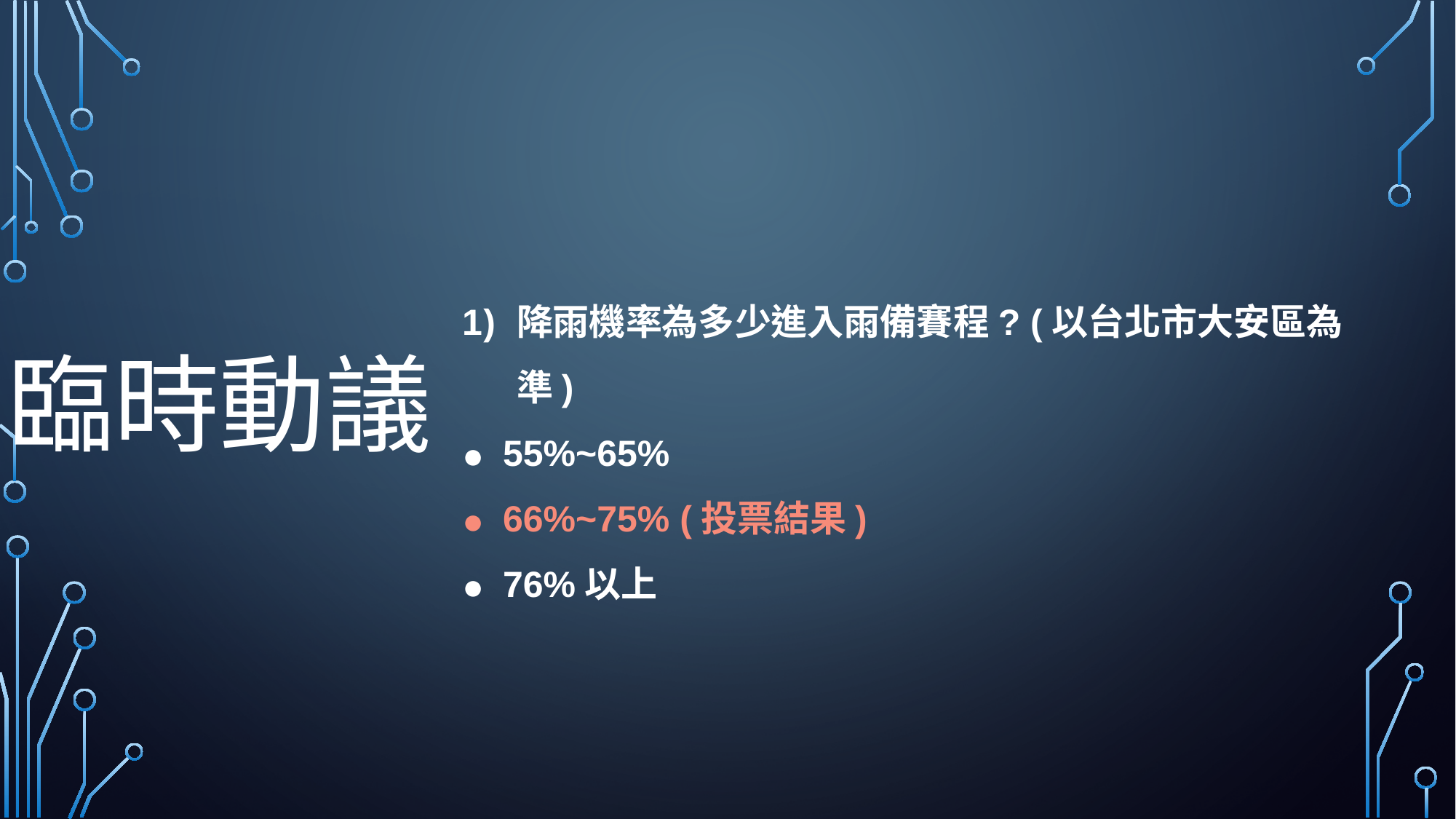

臨時動議
降雨機率為多少進入雨備賽程? (以台北市大安區為準)
55%~65%
66%~75% (投票結果)
76%以上